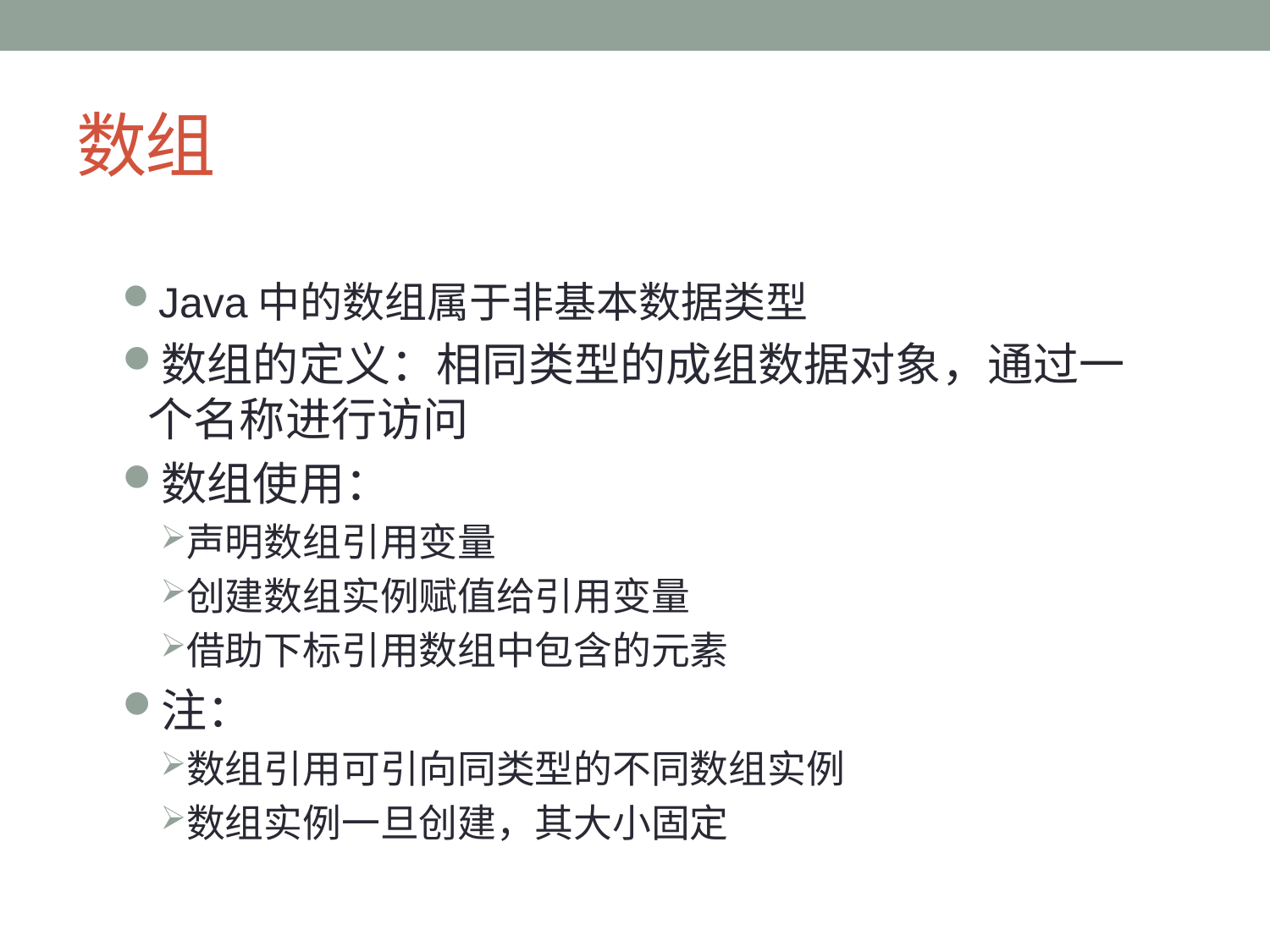

# 数组
Java中的数组属于非基本数据类型
数组的定义：相同类型的成组数据对象，通过一个名称进行访问
数组使用：
声明数组引用变量
创建数组实例赋值给引用变量
借助下标引用数组中包含的元素
注：
数组引用可引向同类型的不同数组实例
数组实例一旦创建，其大小固定